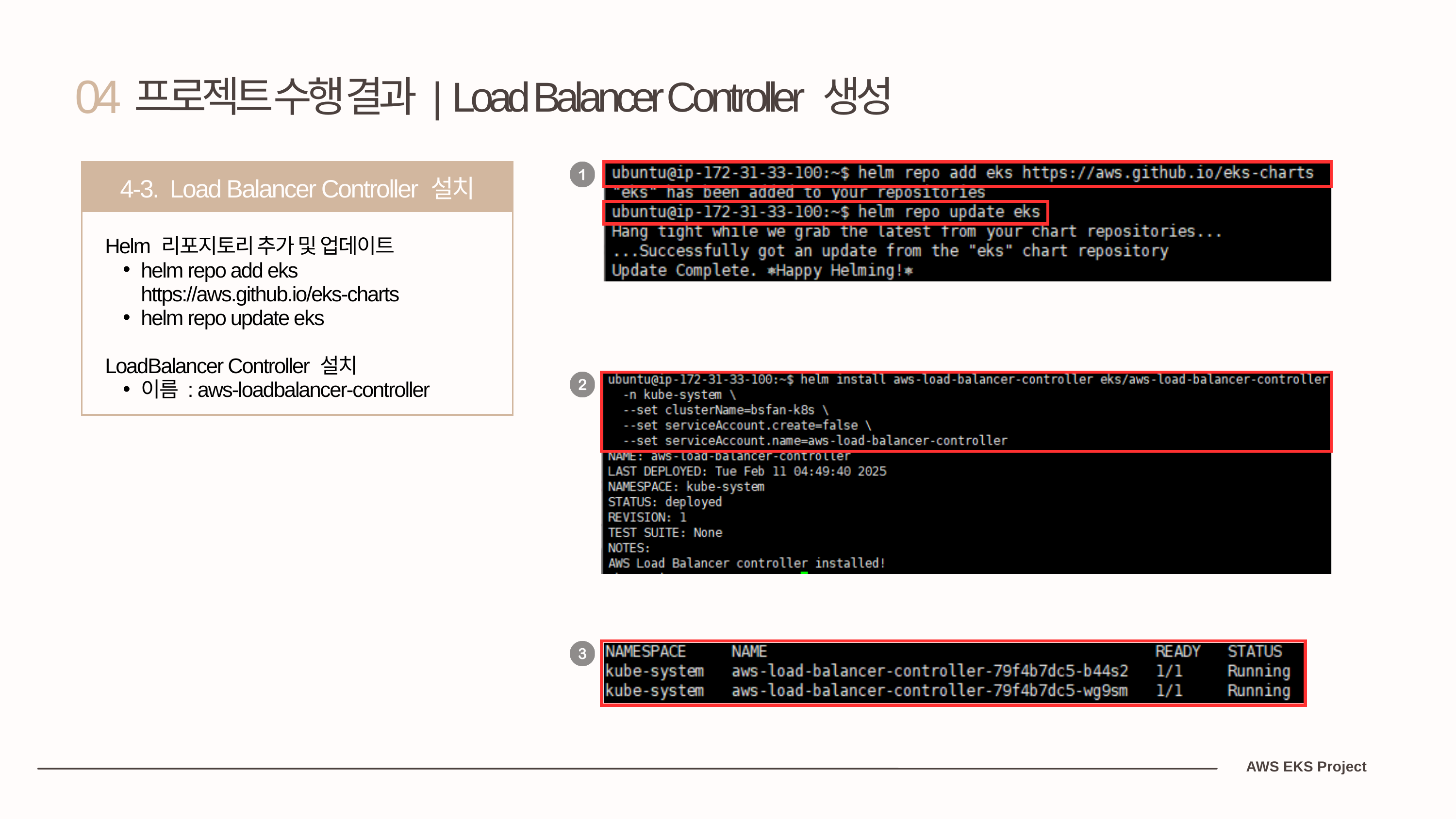

04
프로젝트 수행 결과 |  Load Balancer Controller 생성

4-3.  Load Balancer Controller 설치
1-2. 인스턴스 생성 (2)

Helm 리포지토리 추가 및 업데이트
helm repo add eks https://aws.github.io/eks-charts
helm repo update eks

LoadBalancer Controller 설치
이름 : aws-loadbalancer-controller

AWS EKS Project